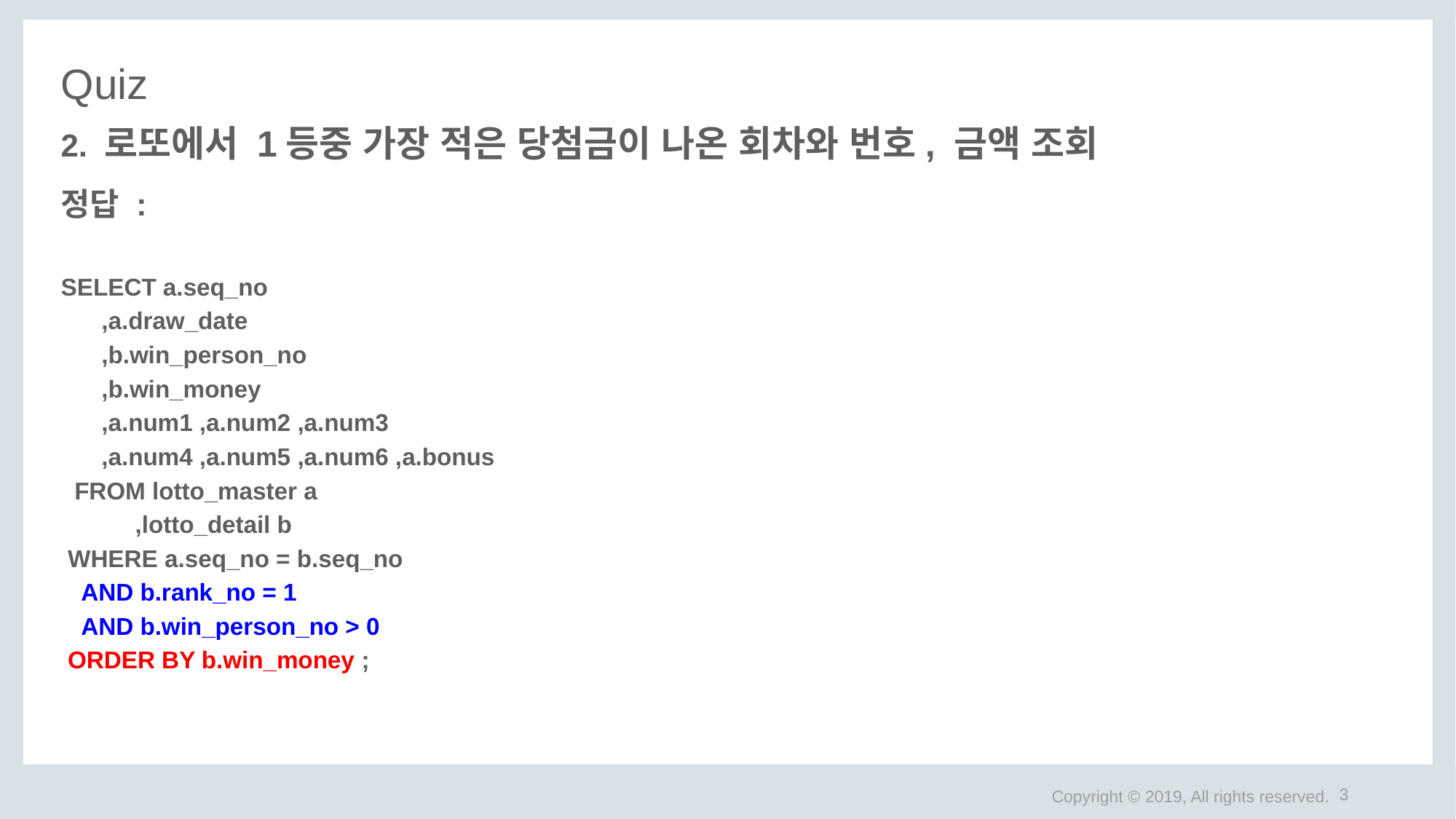

# Quiz
2. 로또에서 1등중 가장 적은 당첨금이 나온 회차와 번호, 금액 조회
정답 :

SELECT a.seq_no
      ,a.draw_date
      ,b.win_person_no
      ,b.win_money
      ,a.num1 ,a.num2 ,a.num3
      ,a.num4 ,a.num5 ,a.num6 ,a.bonus
  FROM lotto_master a
           ,lotto_detail b
 WHERE a.seq_no = b.seq_no
   AND b.rank_no = 1
   AND b.win_person_no > 0
 ORDER BY b.win_money ;